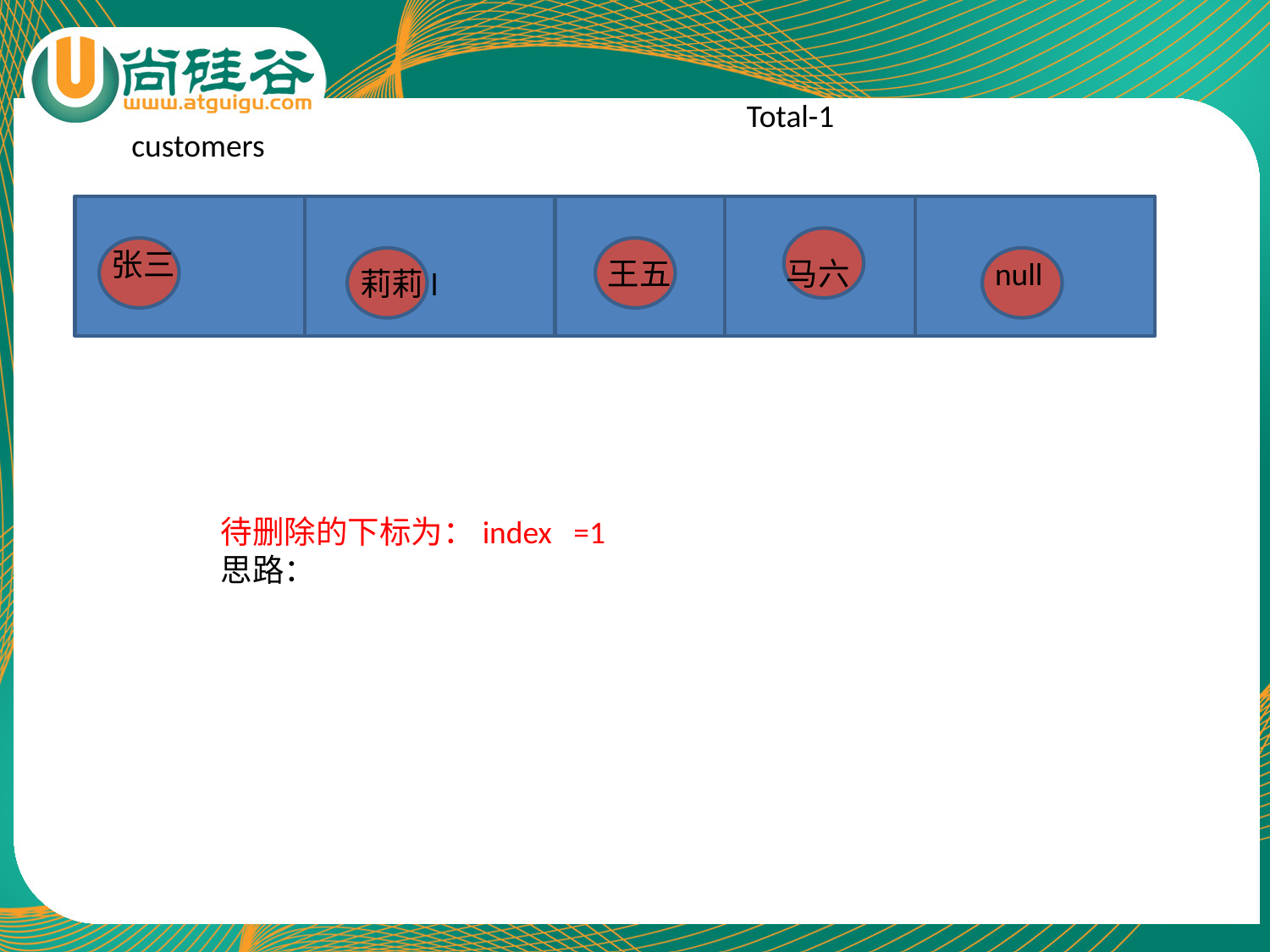

Total-1
customers

张三

王五
马六

null
莉莉l
待删除的下标为：index   =1
思路：